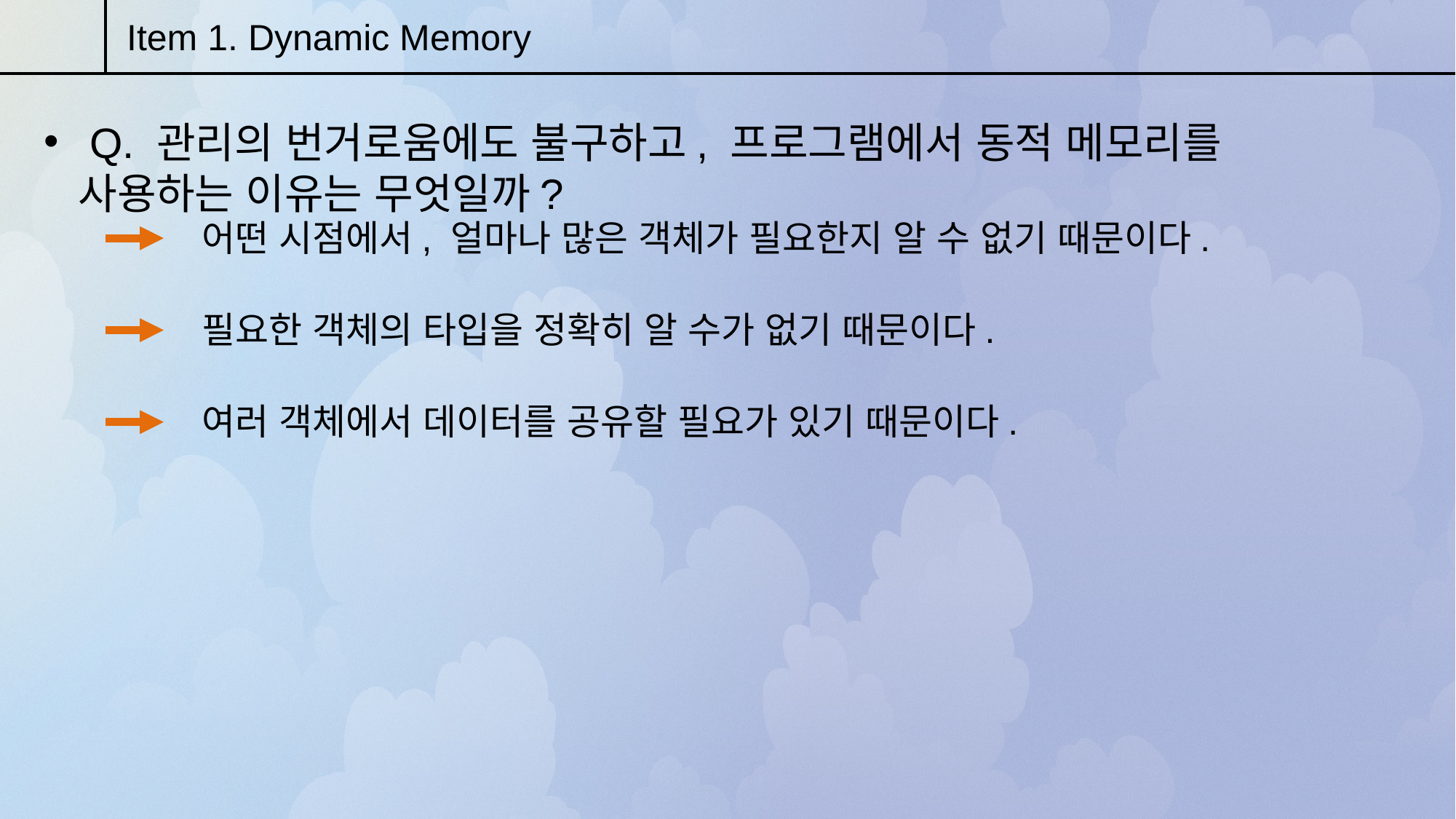

Item 1. Dynamic Memory
 Q. 관리의 번거로움에도 불구하고, 프로그램에서 동적 메모리를 사용하는 이유는 무엇일까?
어떤 시점에서, 얼마나 많은 객체가 필요한지 알 수 없기 때문이다.
필요한 객체의 타입을 정확히 알 수가 없기 때문이다.
여러 객체에서 데이터를 공유할 필요가 있기 때문이다.